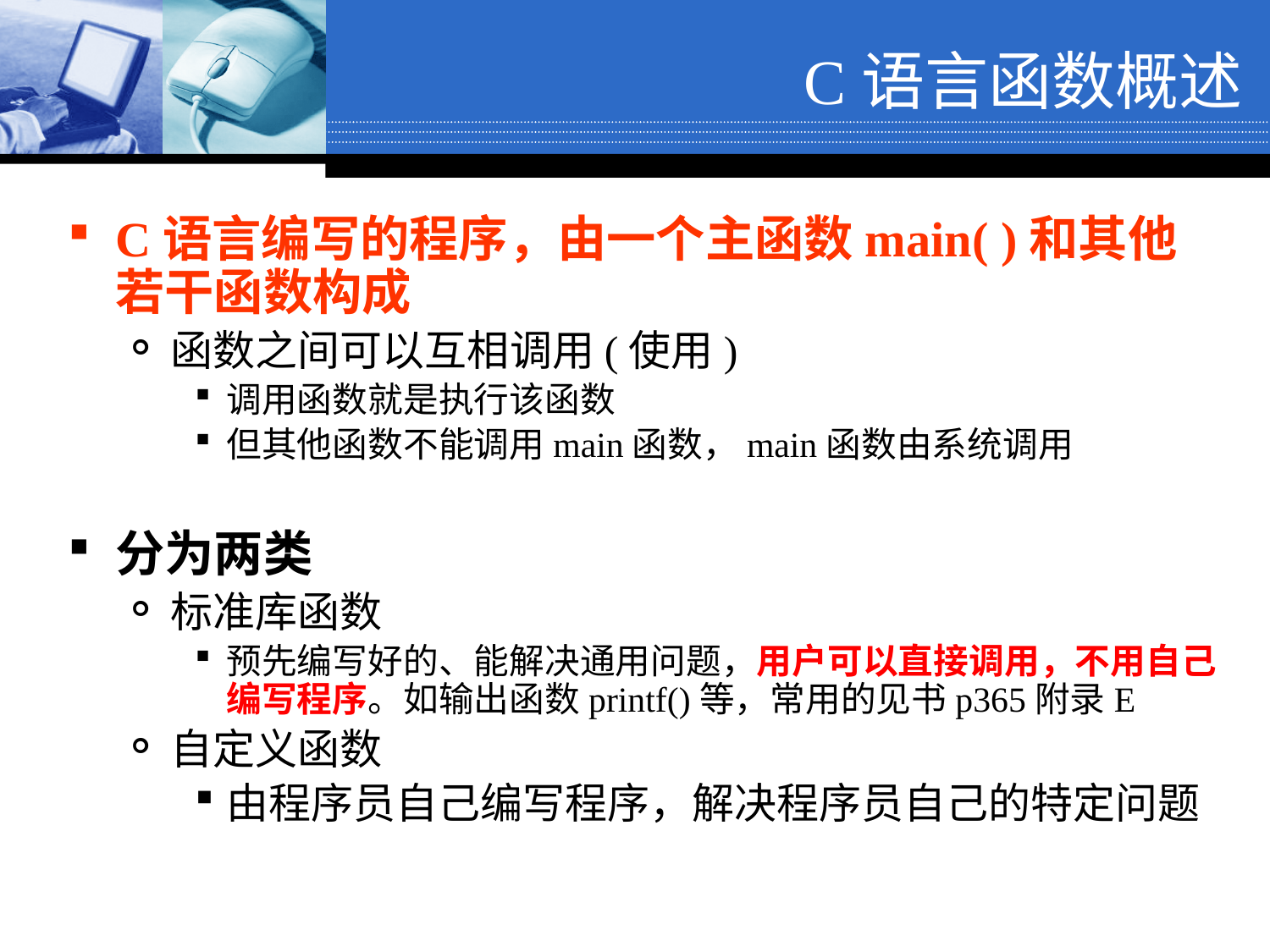

C语言函数概述
C语言编写的程序，由一个主函数main( )和其他若干函数构成
函数之间可以互相调用(使用)
调用函数就是执行该函数
但其他函数不能调用main函数，main函数由系统调用

分为两类
标准库函数
预先编写好的、能解决通用问题，用户可以直接调用，不用自己编写程序。如输出函数printf()等，常用的见书p365附录E
自定义函数
由程序员自己编写程序，解决程序员自己的特定问题